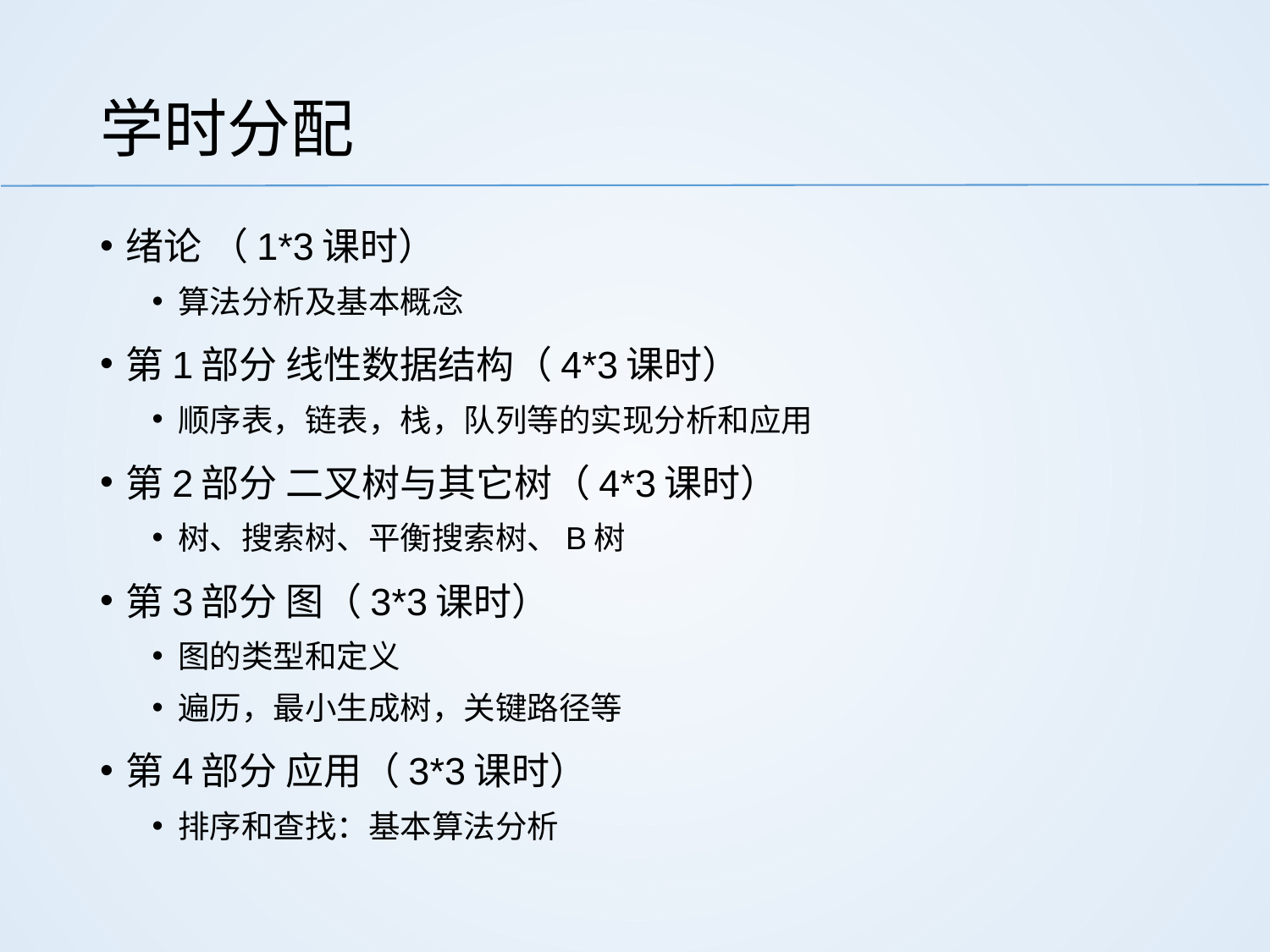

# 学时分配
绪论 （1*3课时）
算法分析及基本概念
第1部分 线性数据结构（4*3课时）
顺序表，链表，栈，队列等的实现分析和应用
第2部分 二叉树与其它树（4*3课时）
树、搜索树、平衡搜索树、B树
第3部分 图（3*3课时）
图的类型和定义
遍历，最小生成树，关键路径等
第4部分 应用（3*3课时）
排序和查找：基本算法分析

4